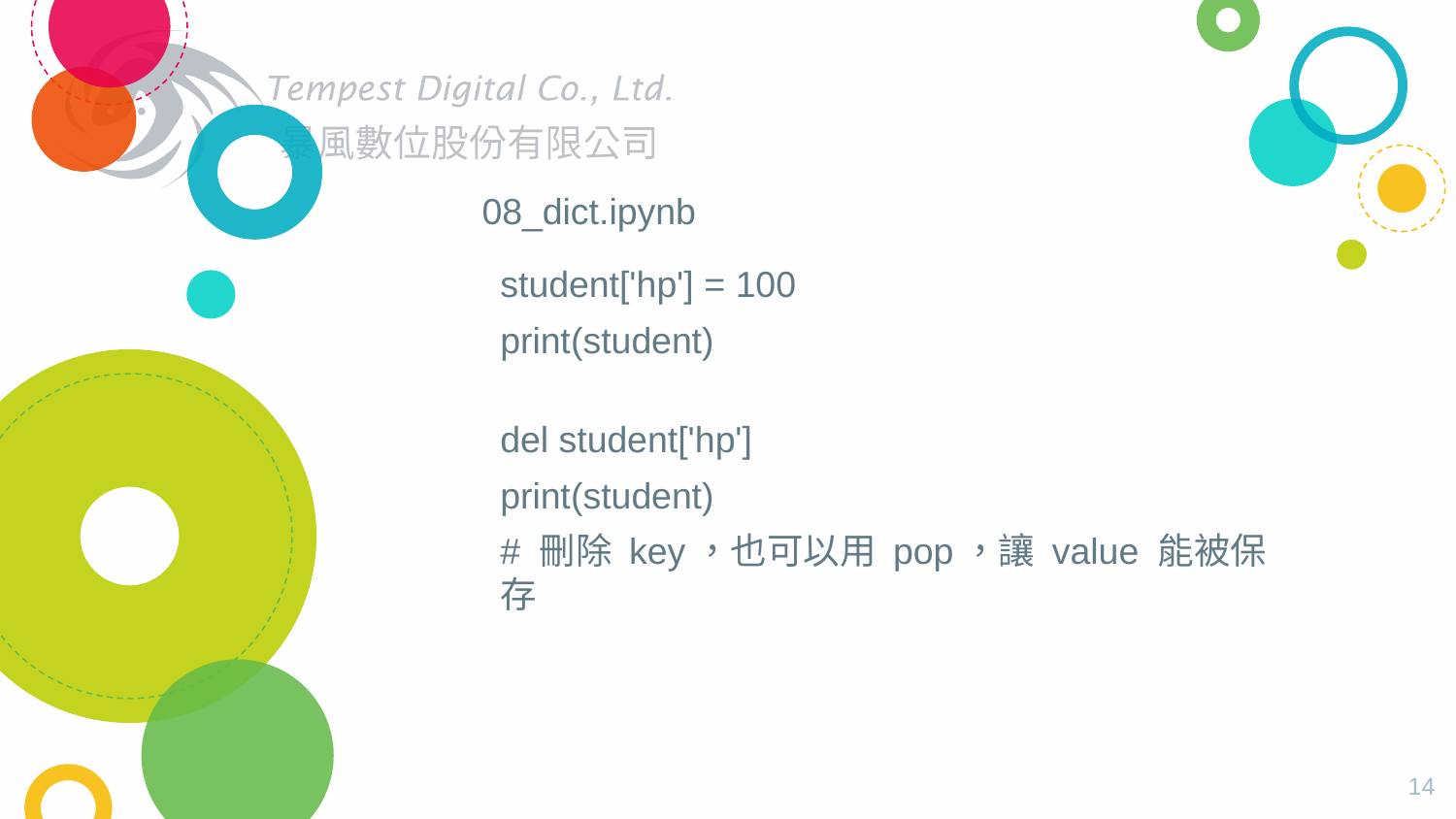

# 08_dict.ipynb
student['hp'] = 100
print(student)
del student['hp']
print(student)
# 刪除 key，也可以用 pop，讓 value 能被保存
14